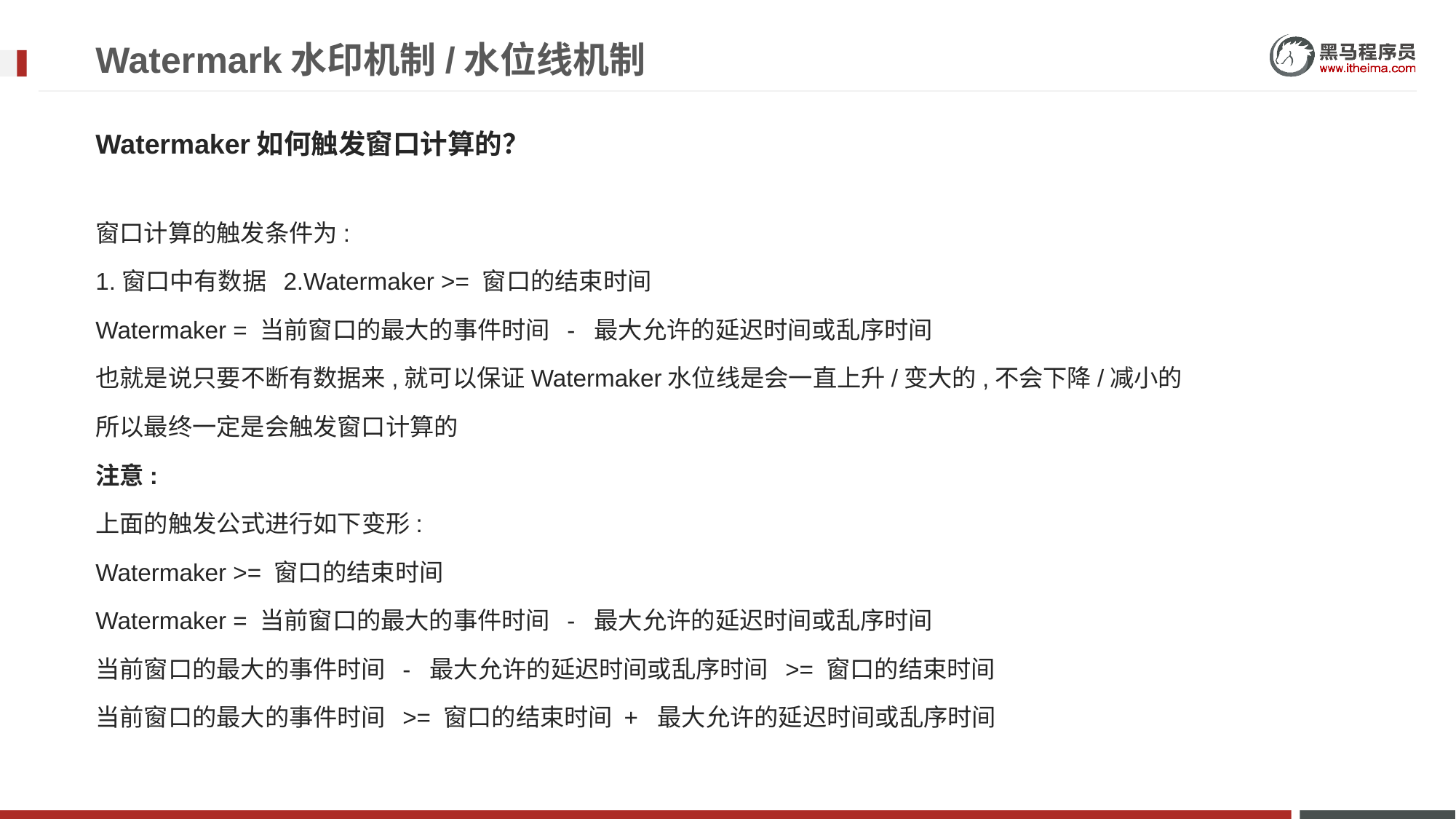

# Watermark水印机制/水位线机制
Watermaker如何触发窗口计算的？
窗口计算的触发条件为:
1.窗口中有数据  2.Watermaker >= 窗口的结束时间
Watermaker = 当前窗口的最大的事件时间  -  最大允许的延迟时间或乱序时间
也就是说只要不断有数据来,就可以保证Watermaker水位线是会一直上升/变大的,不会下降/减小的
所以最终一定是会触发窗口计算的
注意:
上面的触发公式进行如下变形:
Watermaker >= 窗口的结束时间
Watermaker = 当前窗口的最大的事件时间  -  最大允许的延迟时间或乱序时间
当前窗口的最大的事件时间  -  最大允许的延迟时间或乱序时间  >= 窗口的结束时间
当前窗口的最大的事件时间  >= 窗口的结束时间 +  最大允许的延迟时间或乱序时间